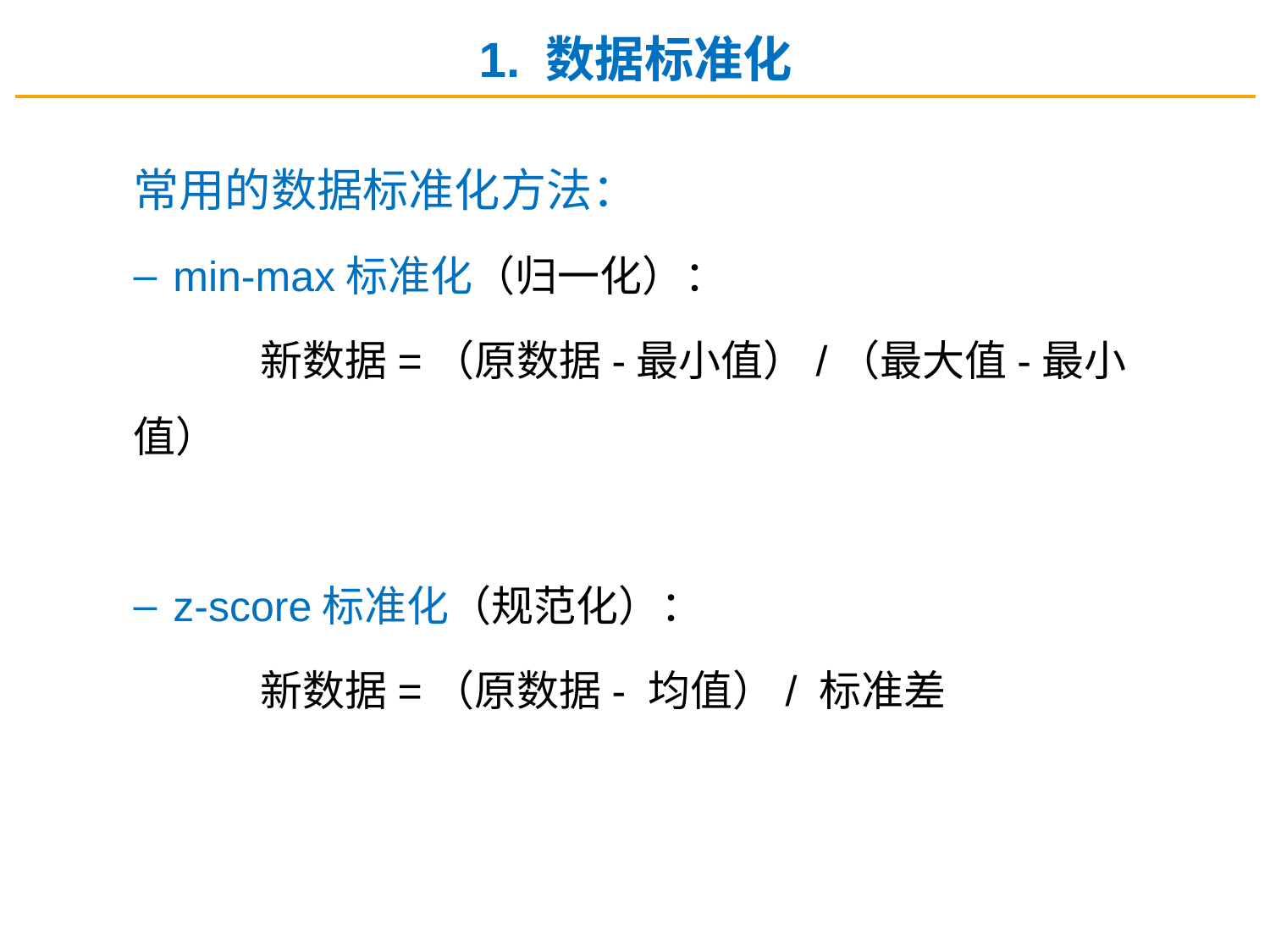

1. 数据标准化
常用的数据标准化方法：
min-max标准化（归一化）：
	新数据=（原数据-最小值）/（最大值-最小值）

z-score标准化（规范化）：
	新数据=（原数据- 均值）/ 标准差